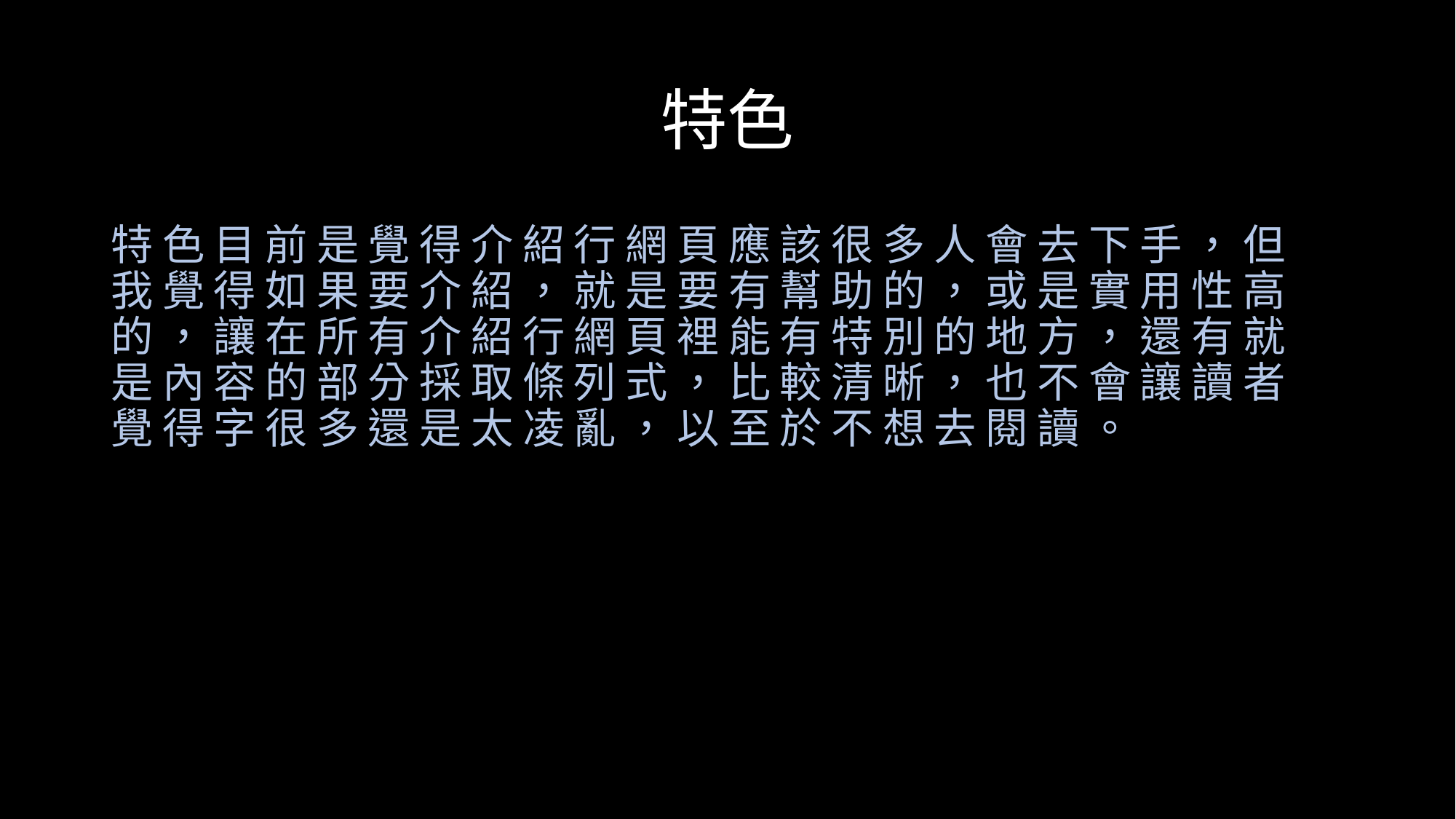

# 特色
特色目前是覺得介紹行網頁應該很多人會去下手，但我覺得如果要介紹，就是要有幫助的，或是實用性高的，讓在所有介紹行網頁裡能有特別的地方，還有就是內容的部分採取條列式，比較清晰，也不會讓讀者覺得字很多還是太凌亂，以至於不想去閱讀。